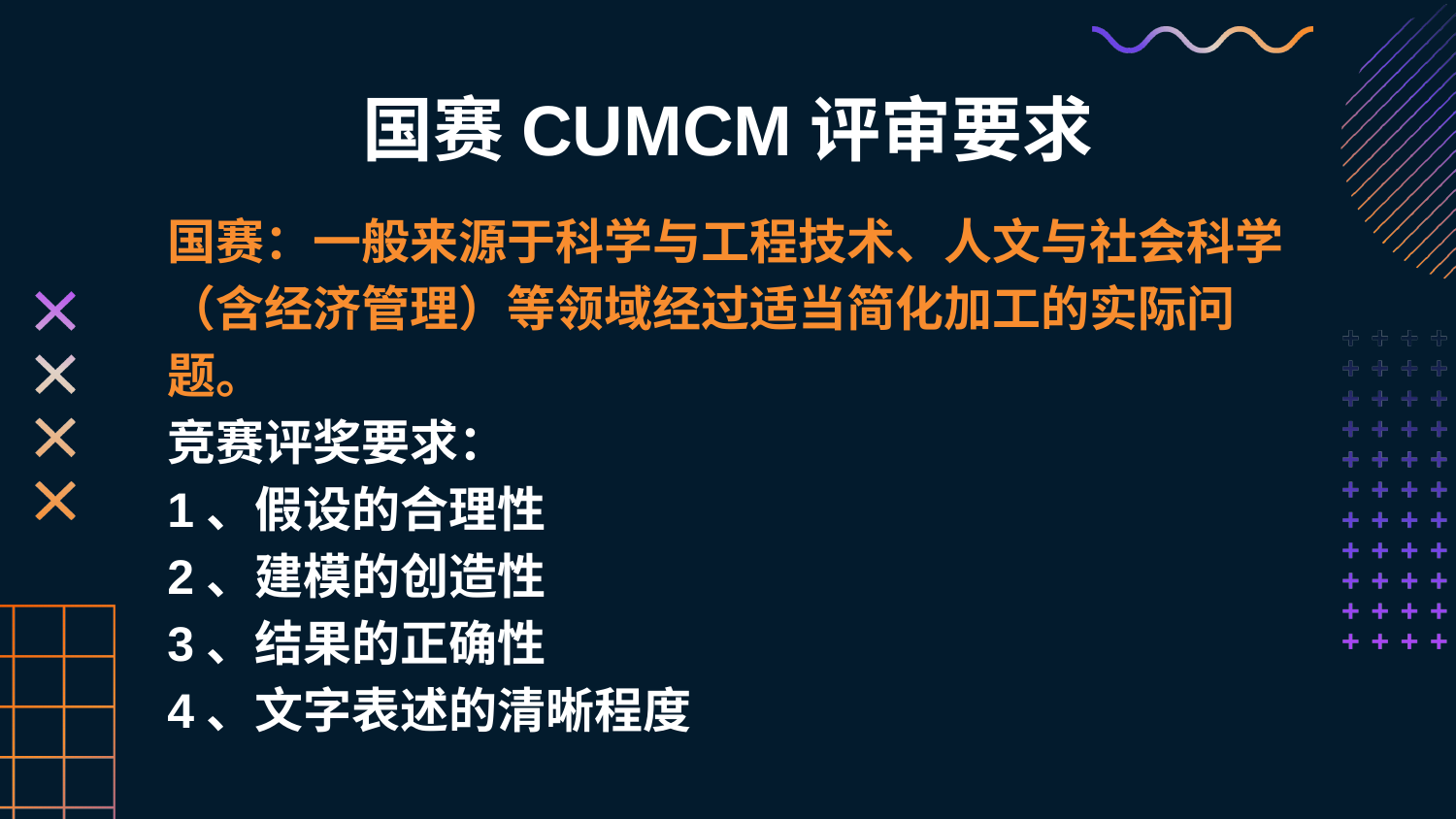

# 国赛CUMCM评审要求
国赛：一般来源于科学与工程技术、人文与社会科学（含经济管理）等领域经过适当简化加工的实际问题。
竞赛评奖要求：
1、假设的合理性
2、建模的创造性
3、结果的正确性
4、文字表述的清晰程度